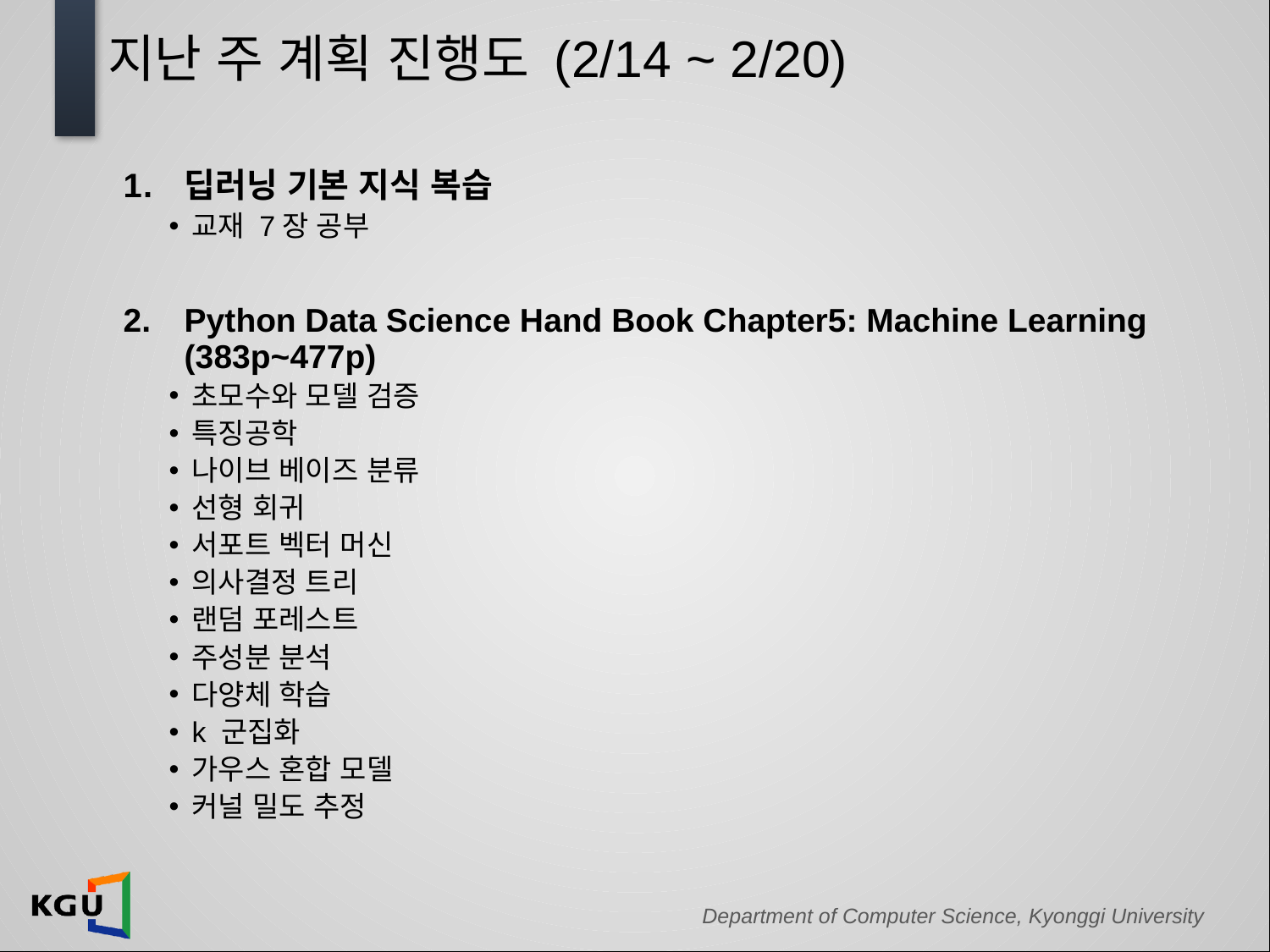

# 지난 주 계획 진행도 (2/14 ~ 2/20)
딥러닝 기본 지식 복습
교재 7장 공부

Python Data Science Hand Book Chapter5: Machine Learning (383p~477p)
초모수와 모델 검증
특징공학
나이브 베이즈 분류
선형 회귀
서포트 벡터 머신
의사결정 트리
랜덤 포레스트
주성분 분석
다양체 학습
k 군집화
가우스 혼합 모델
커널 밀도 추정